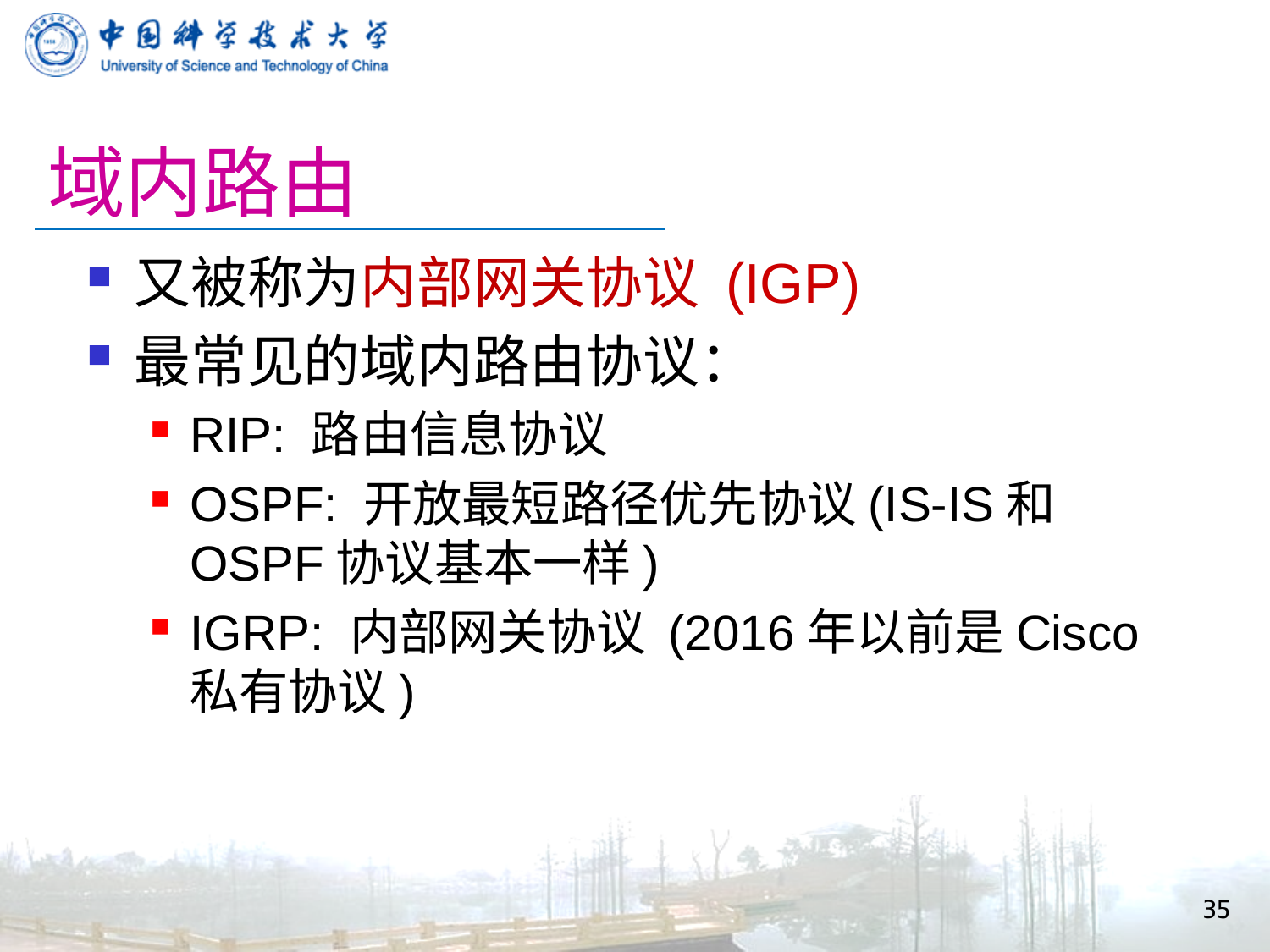

# 域内路由
又被称为内部网关协议 (IGP)
最常见的域内路由协议：
RIP: 路由信息协议
OSPF: 开放最短路径优先协议(IS-IS和OSPF协议基本一样)
IGRP: 内部网关协议 (2016年以前是Cisco私有协议)
35